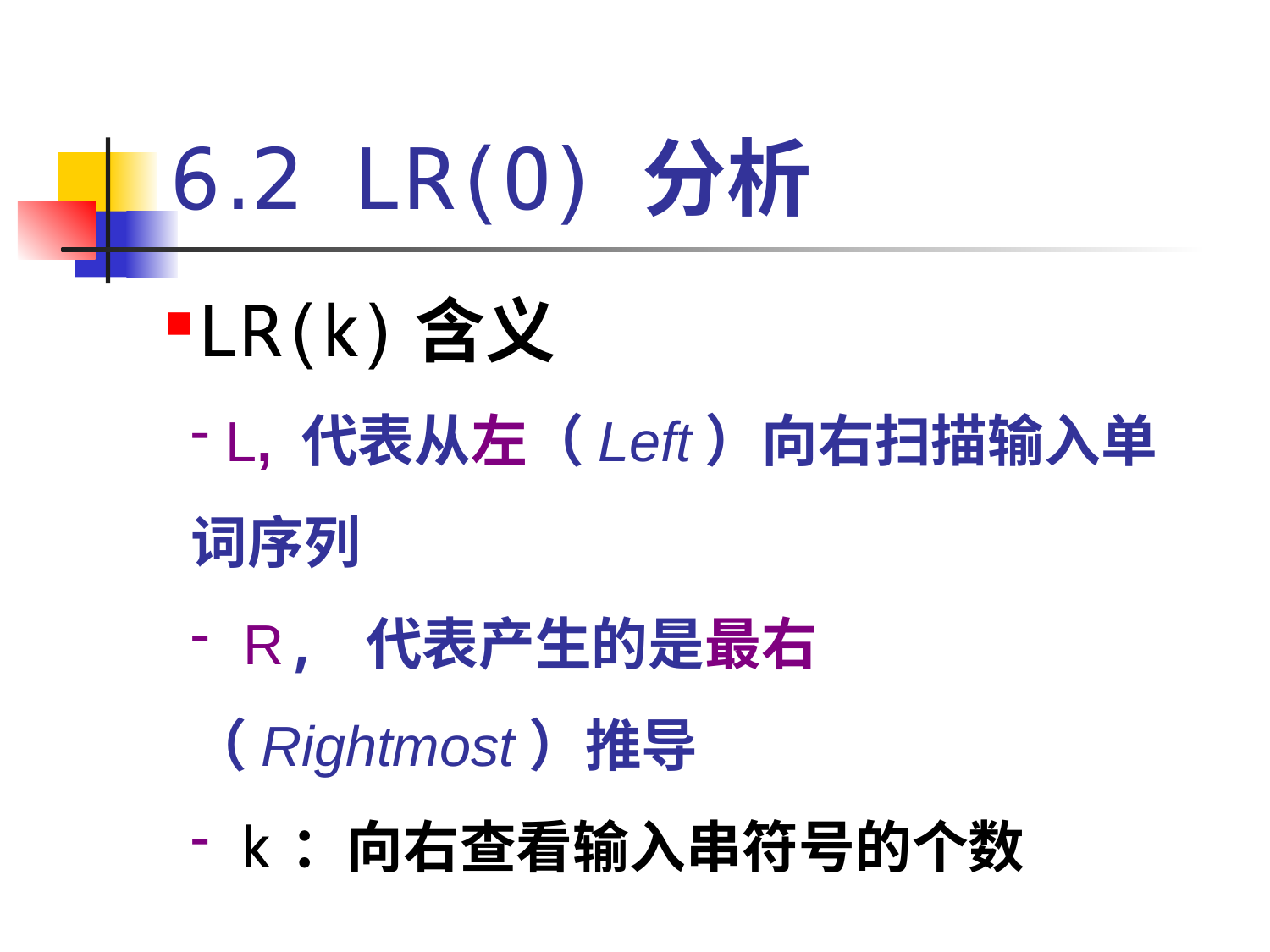

# 6.2  LR(0) 分析
LR(k)含义
 L, 代表从左（Left）向右扫描输入单词序列
 R, 代表产生的是最右（Rightmost）推导
  k：向右查看输入串符号的个数